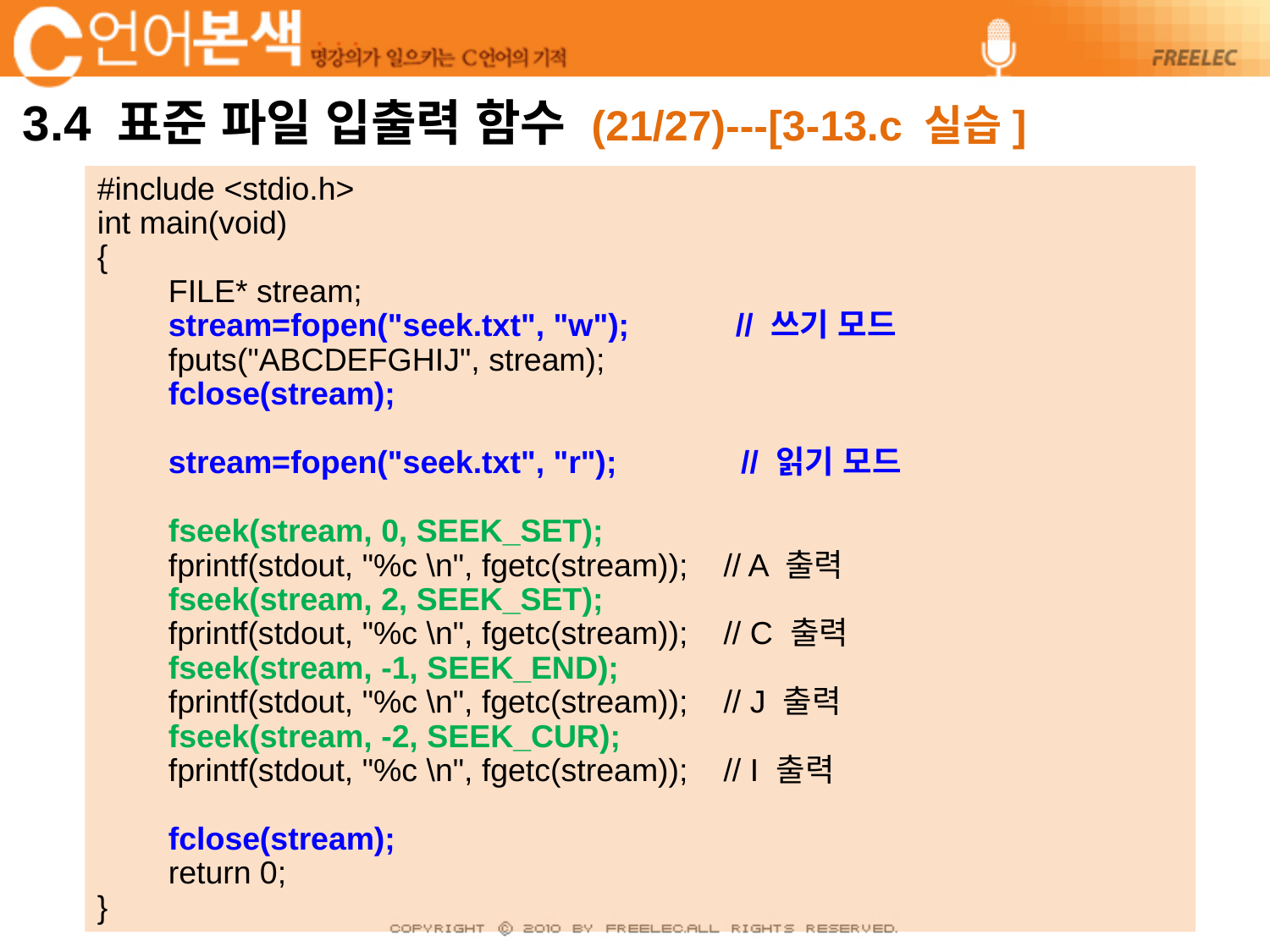

# 3.4 표준 파일 입출력 함수 (21/27)---[3-13.c 실습]
#include <stdio.h>
int main(void)
{
        FILE* stream;
        stream=fopen("seek.txt", "w");            // 쓰기 모드
        fputs("ABCDEFGHIJ", stream);
        fclose(stream);

        stream=fopen("seek.txt", "r");              // 읽기 모드

        fseek(stream, 0, SEEK_SET);
        fprintf(stdout, "%c \n", fgetc(stream));    // A 출력
        fseek(stream, 2, SEEK_SET);
        fprintf(stdout, "%c \n", fgetc(stream));    // C 출력
        fseek(stream, -1, SEEK_END);
        fprintf(stdout, "%c \n", fgetc(stream));    // J 출력
        fseek(stream, -2, SEEK_CUR);
        fprintf(stdout, "%c \n", fgetc(stream));    // I 출력

        fclose(stream);
        return 0;
}